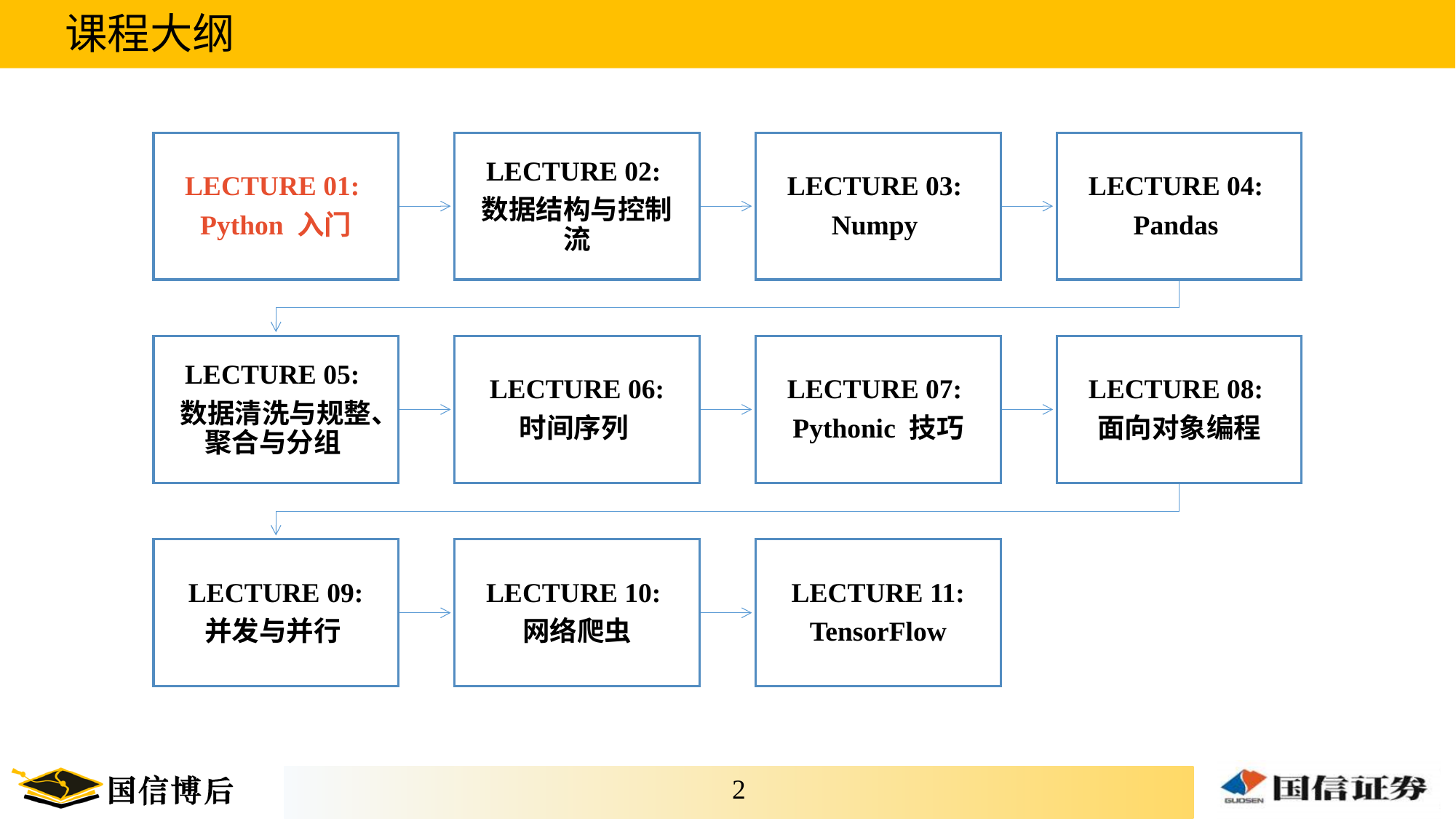

# 课程大纲

LECTURE 01:
Python 入门

LECTURE 02:
数据结构与控制流

LECTURE 03:
Numpy

LECTURE 04:
Pandas

LECTURE 05:
数据清洗与规整、聚合与分组

LECTURE 06:
时间序列

LECTURE 07:
Pythonic 技巧

LECTURE 08:
面向对象编程

LECTURE 09:
并发与并行

LECTURE 10:
网络爬虫
LECTURE 11:
TensorFlow
2